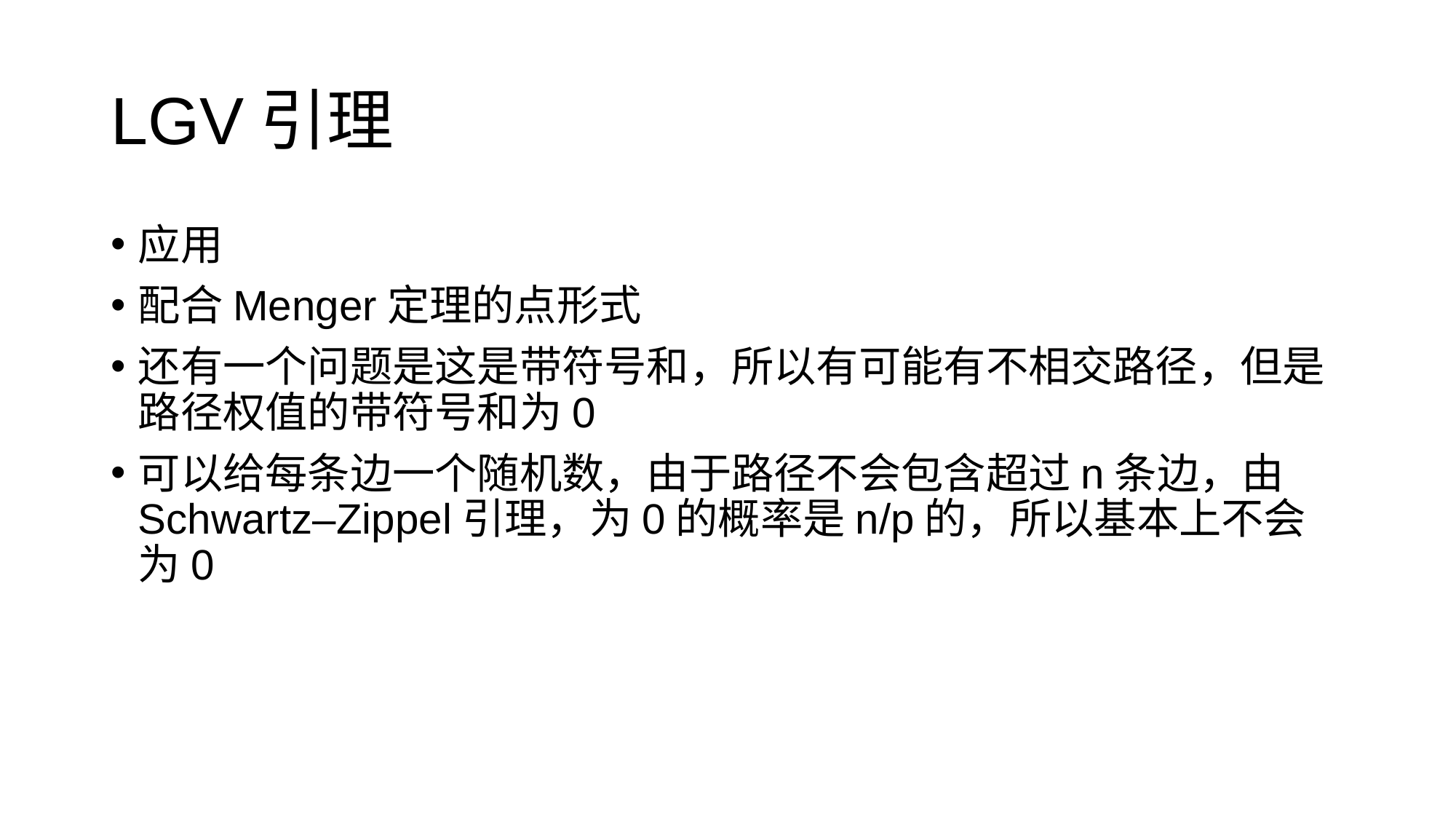

# LGV引理
应用
配合Menger定理的点形式
还有一个问题是这是带符号和，所以有可能有不相交路径，但是路径权值的带符号和为0
可以给每条边一个随机数，由于路径不会包含超过n条边，由Schwartz–Zippel引理，为0的概率是n/p的，所以基本上不会为0